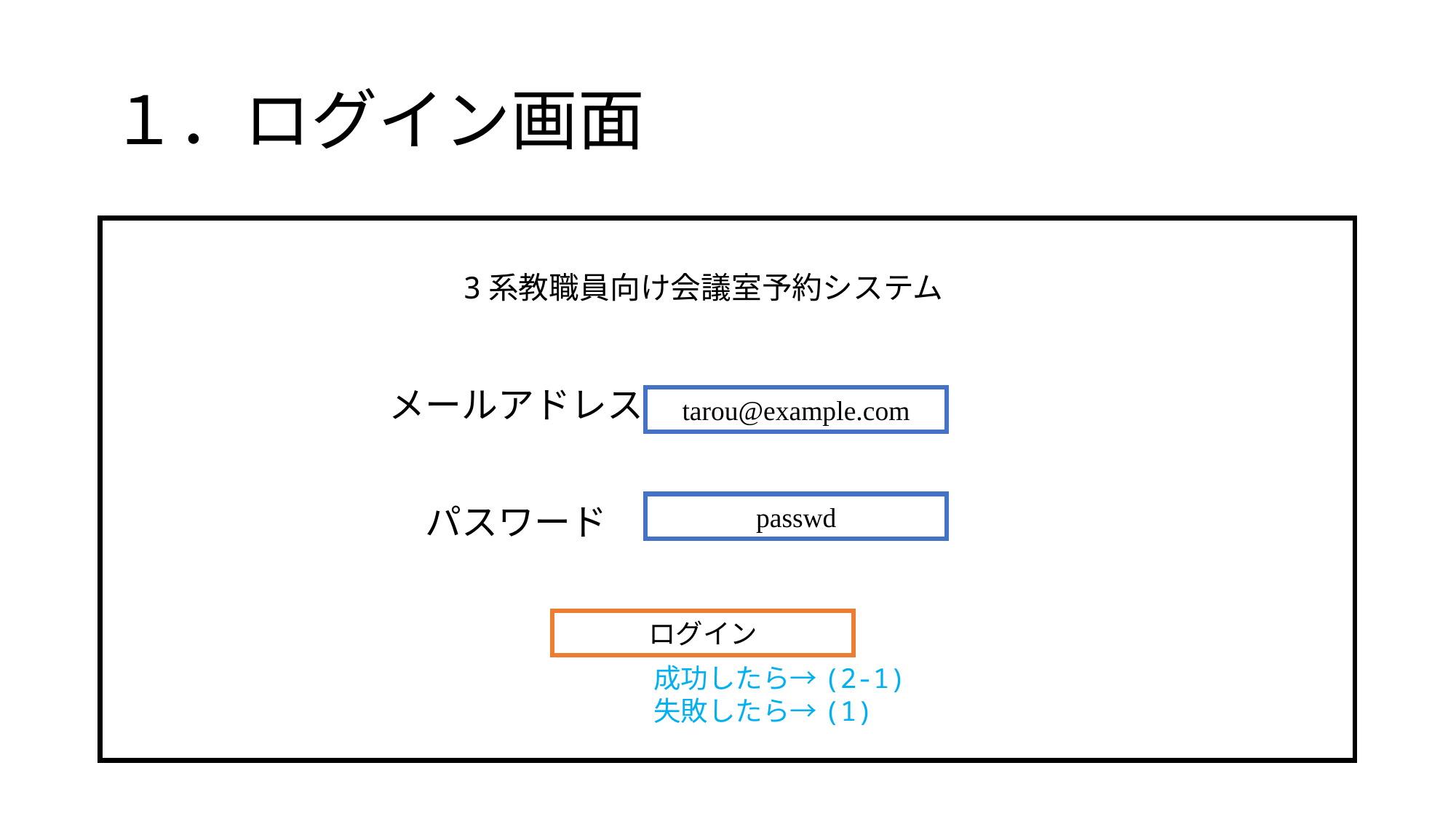

# １．ログイン画面

3系教職員向け会議室予約システム
メールアドレス
tarou@example.com
パスワード
passwd
ログイン
成功したら→(2-1)
失敗したら→(1)